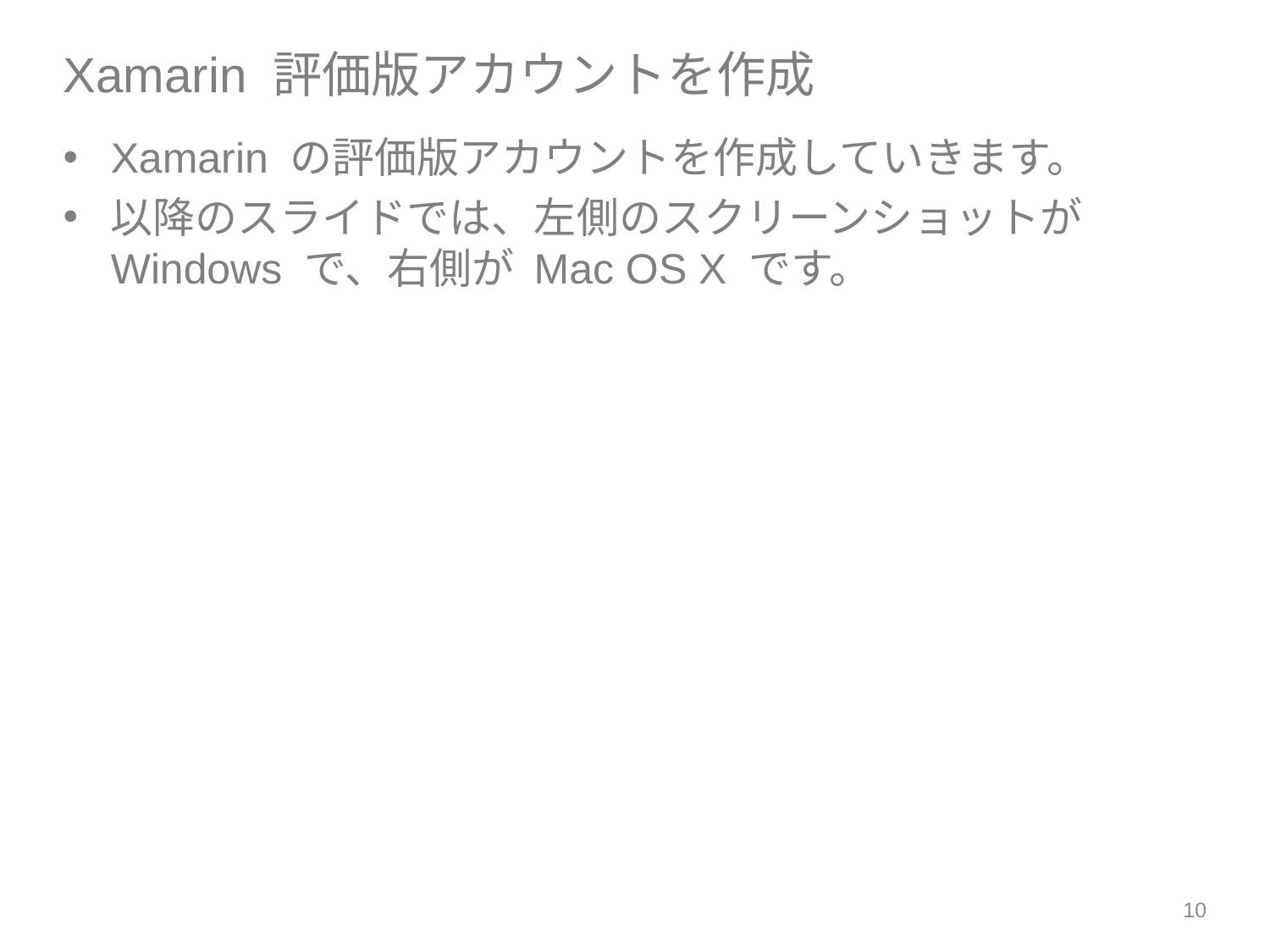

# Xamarin 評価版アカウントを作成
Xamarin の評価版アカウントを作成していきます。
以降のスライドでは、左側のスクリーンショットが Windows で、右側が Mac OS X です。
10